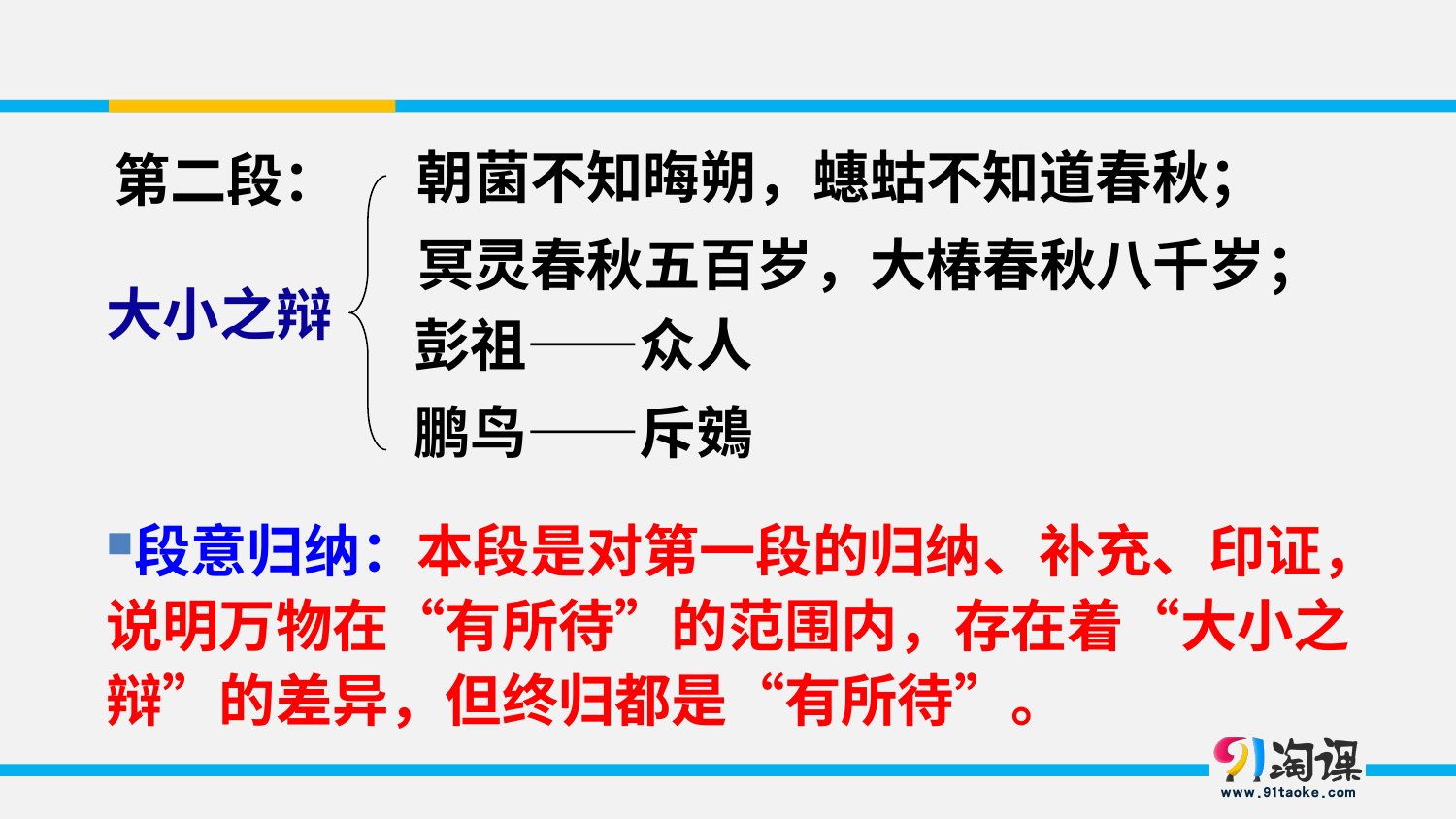

朝菌不知晦朔，蟪蛄不知道春秋；
第二段：

冥灵春秋五百岁，大椿春秋八千岁；
大小之辩
彭祖——众人
鹏鸟——斥鴳
段意归纳：本段是对第一段的归纳、补充、印证，说明万物在“有所待”的范围内，存在着“大小之辩”的差异，但终归都是“有所待”。